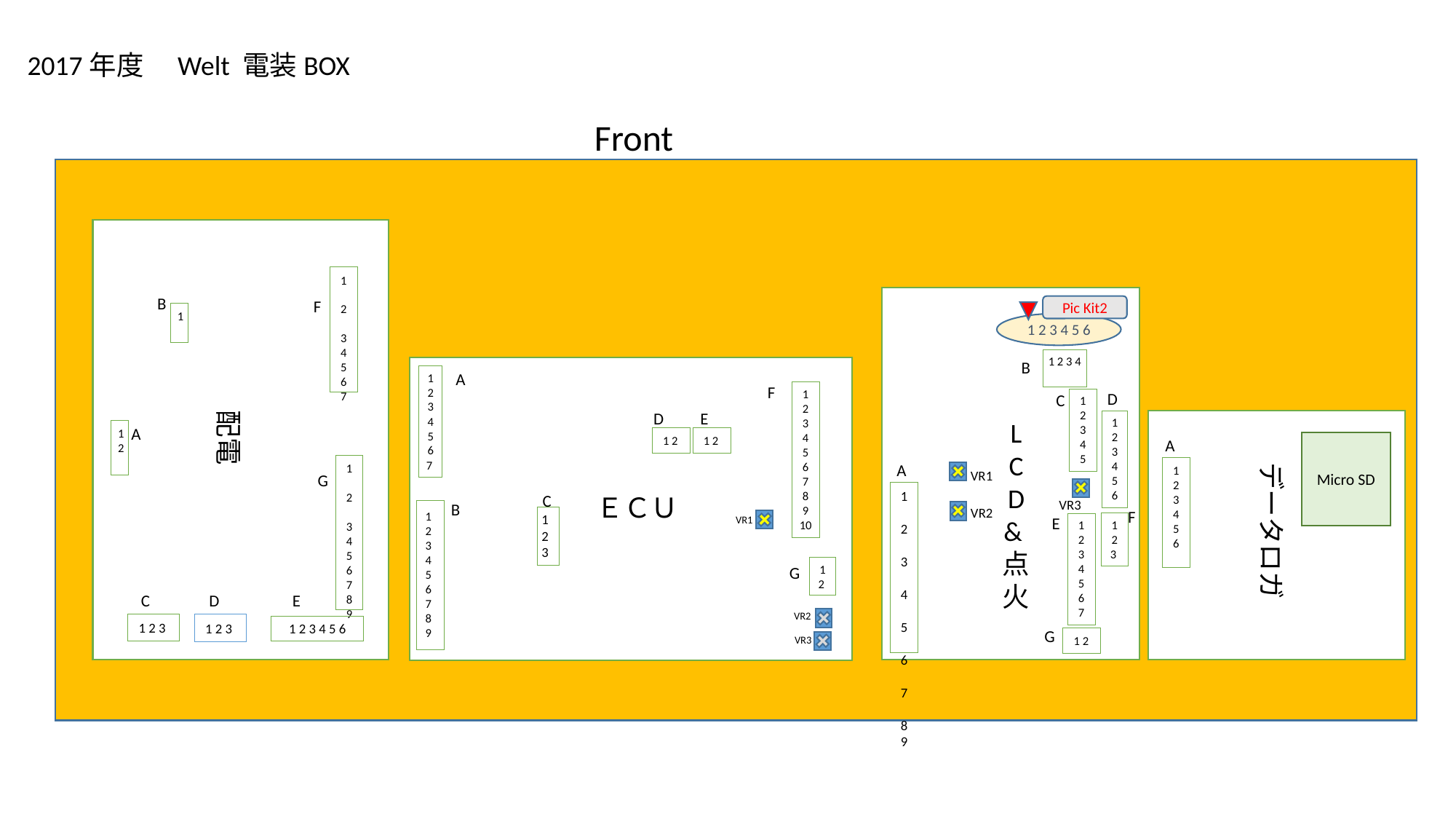

2017年度　Welt 電装BOX
Front

B

F
Pic Kit2

1
1 2 3 4 5 6
1
2
3
4
5
6
7
1 2 3 4
B

A
F
D
C
配電
E
D
1 2 3
4
5
6
7

L
C
D
&点火
1
2
3
4
5
A
1
2
1 2
1 2
A
Micro SD
1
2
3
4
5
6
7
8
9
10
1
2
3
4
5
6
データロガ
A
VR1

G

C
ＥＣＵ
VR3
B
1
2
3
4
5
6
VR2
F

E
VR1

1
 2 3
4
5
6
7
8
9
1
2
3
1
2
3
1 2 3 4 5 6 7
8
9
1
2
3
4
5
6
7
G
1 2 3 4 5 6 7 8 9
1
2
C
E
D
VR2

1 2 3
1 2 3
1 2 3 4 5 6
G
VR3
1 2